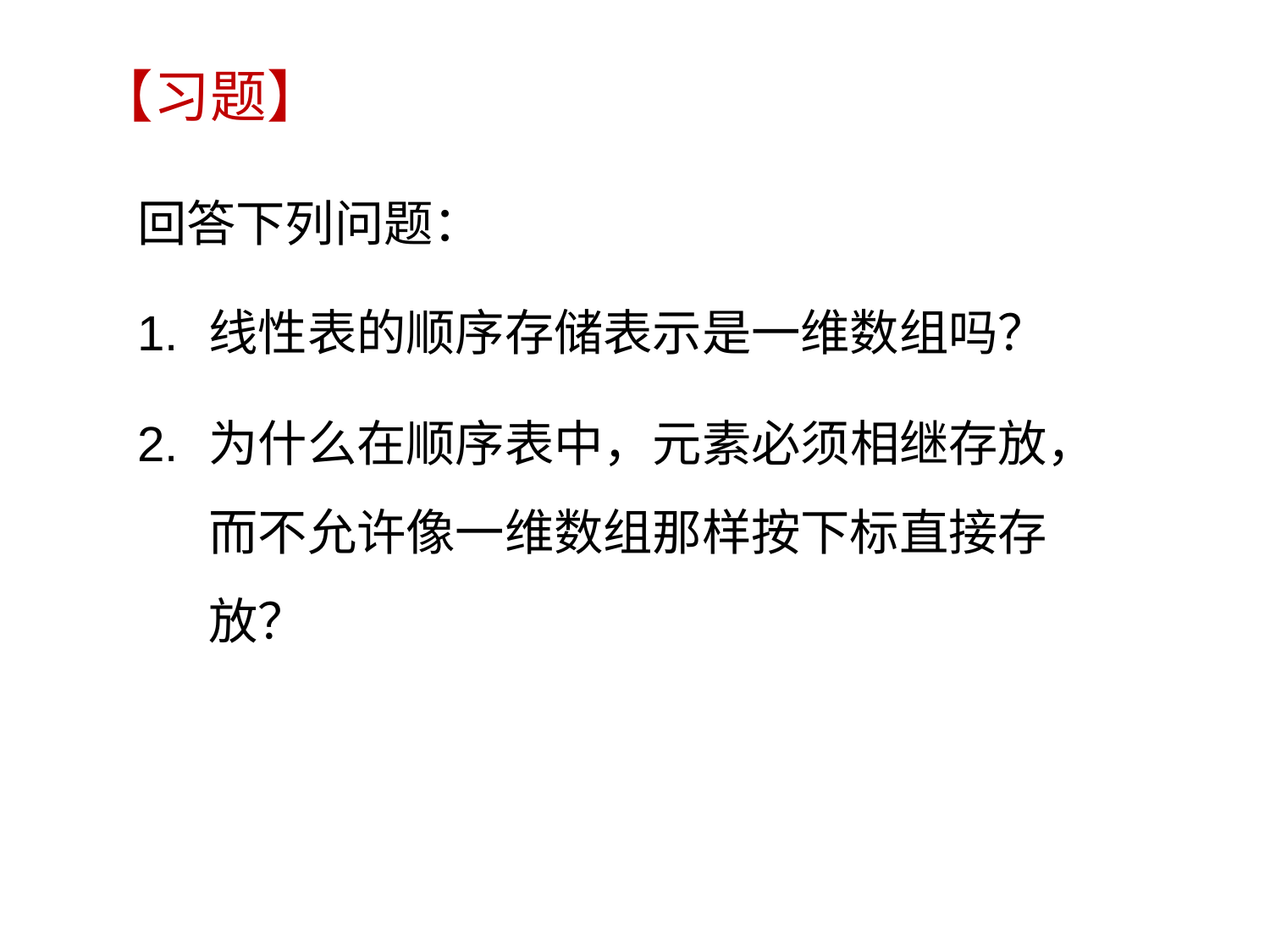

【习题】
回答下列问题：
线性表的顺序存储表示是一维数组吗？
为什么在顺序表中，元素必须相继存放，而不允许像一维数组那样按下标直接存放？